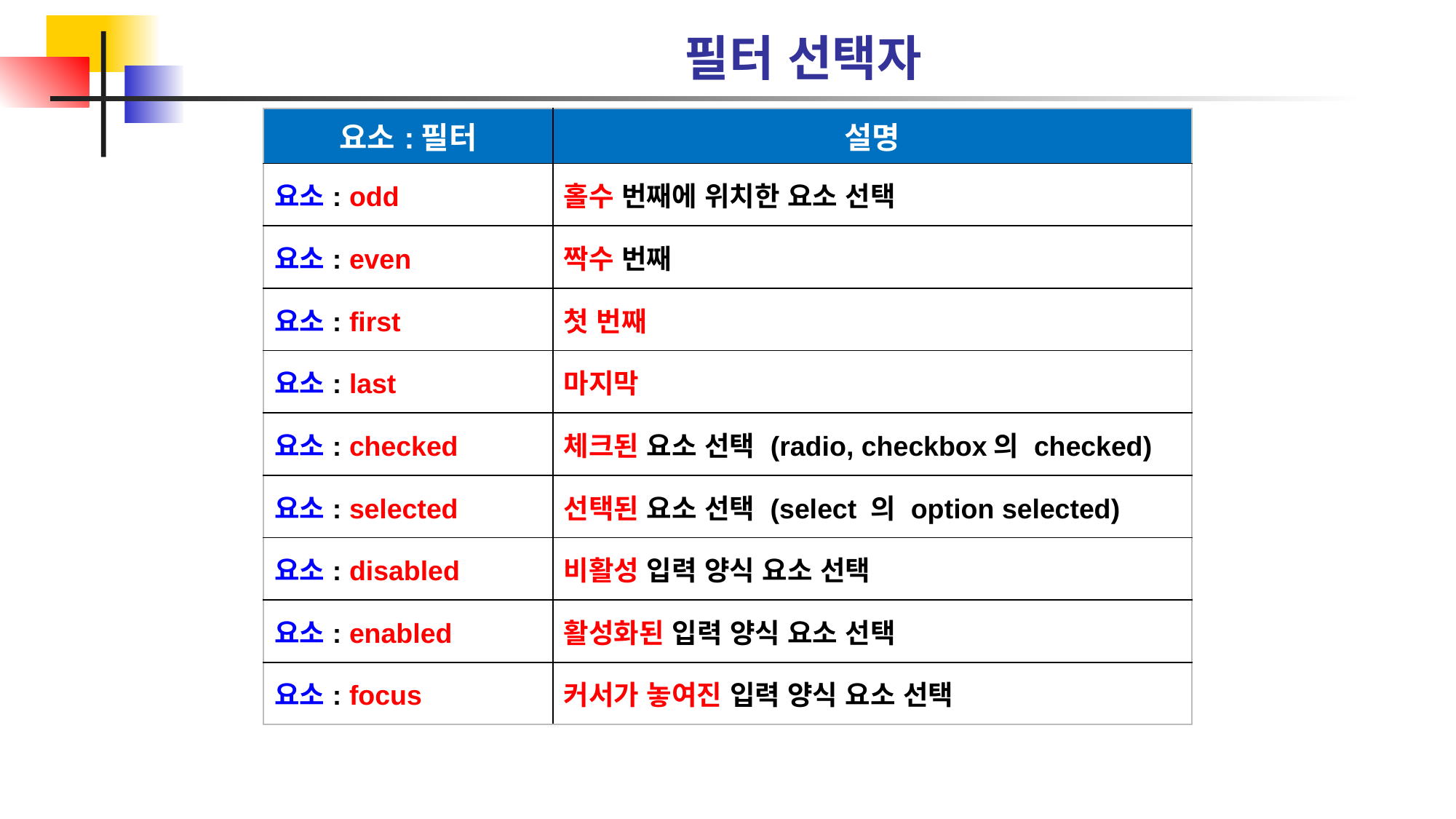

# 필터 선택자
| 요소:필터 | 설명 |
| --- | --- |
| 요소: odd | 홀수 번째에 위치한 요소 선택 |
| 요소: even | 짝수 번째 |
| 요소: first | 첫 번째 |
| 요소: last | 마지막 |
| 요소: checked | 체크된 요소 선택 (radio, checkbox의 checked) |
| 요소: selected | 선택된 요소 선택 (select 의 option selected) |
| 요소: disabled | 비활성 입력 양식 요소 선택 |
| 요소: enabled | 활성화된 입력 양식 요소 선택 |
| 요소: focus | 커서가 놓여진 입력 양식 요소 선택 |